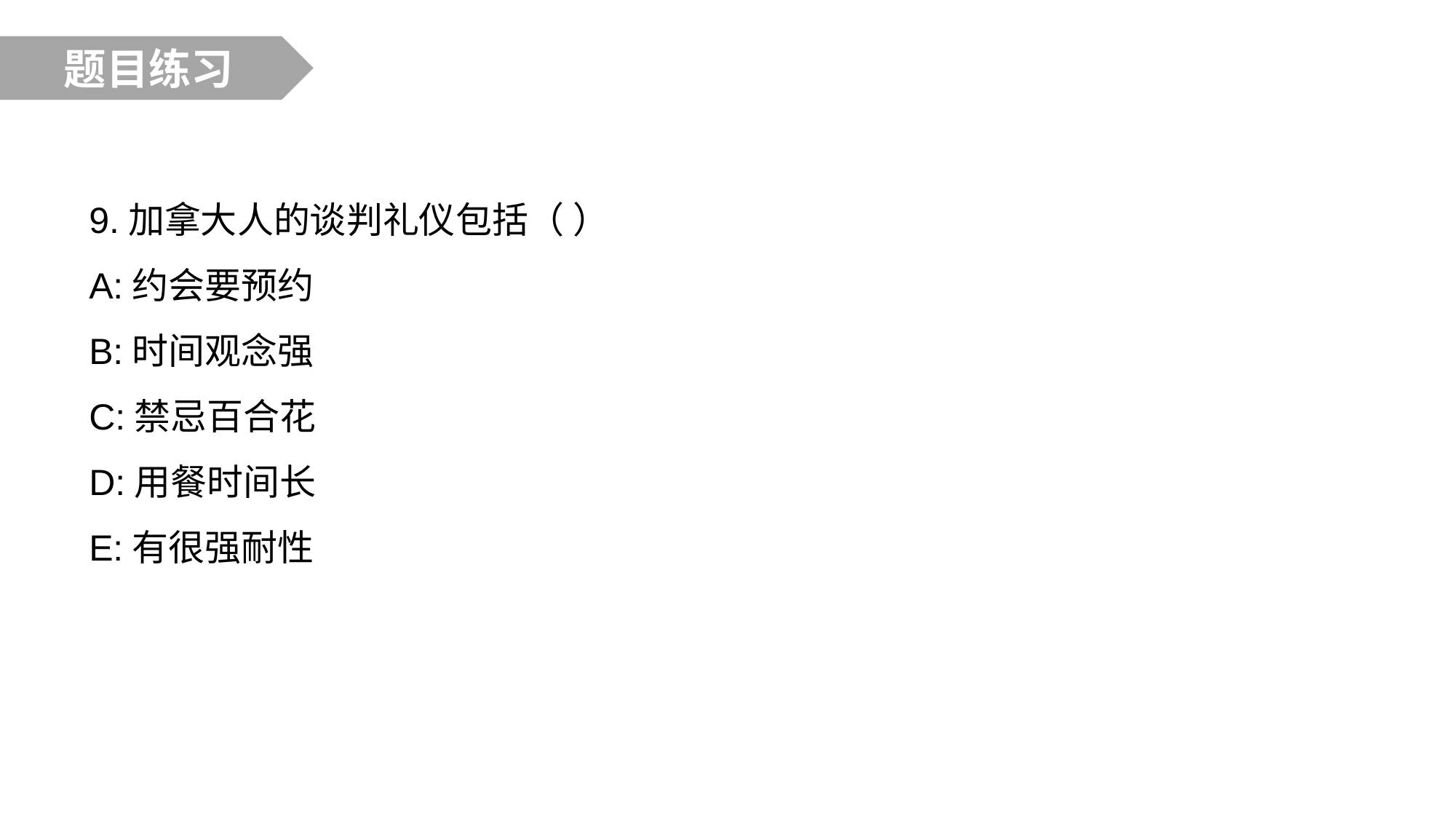

题目练习
9.加拿大人的谈判礼仪包括（ ）
A:约会要预约
B:时间观念强
C:禁忌百合花
D:用餐时间长
E:有很强耐性